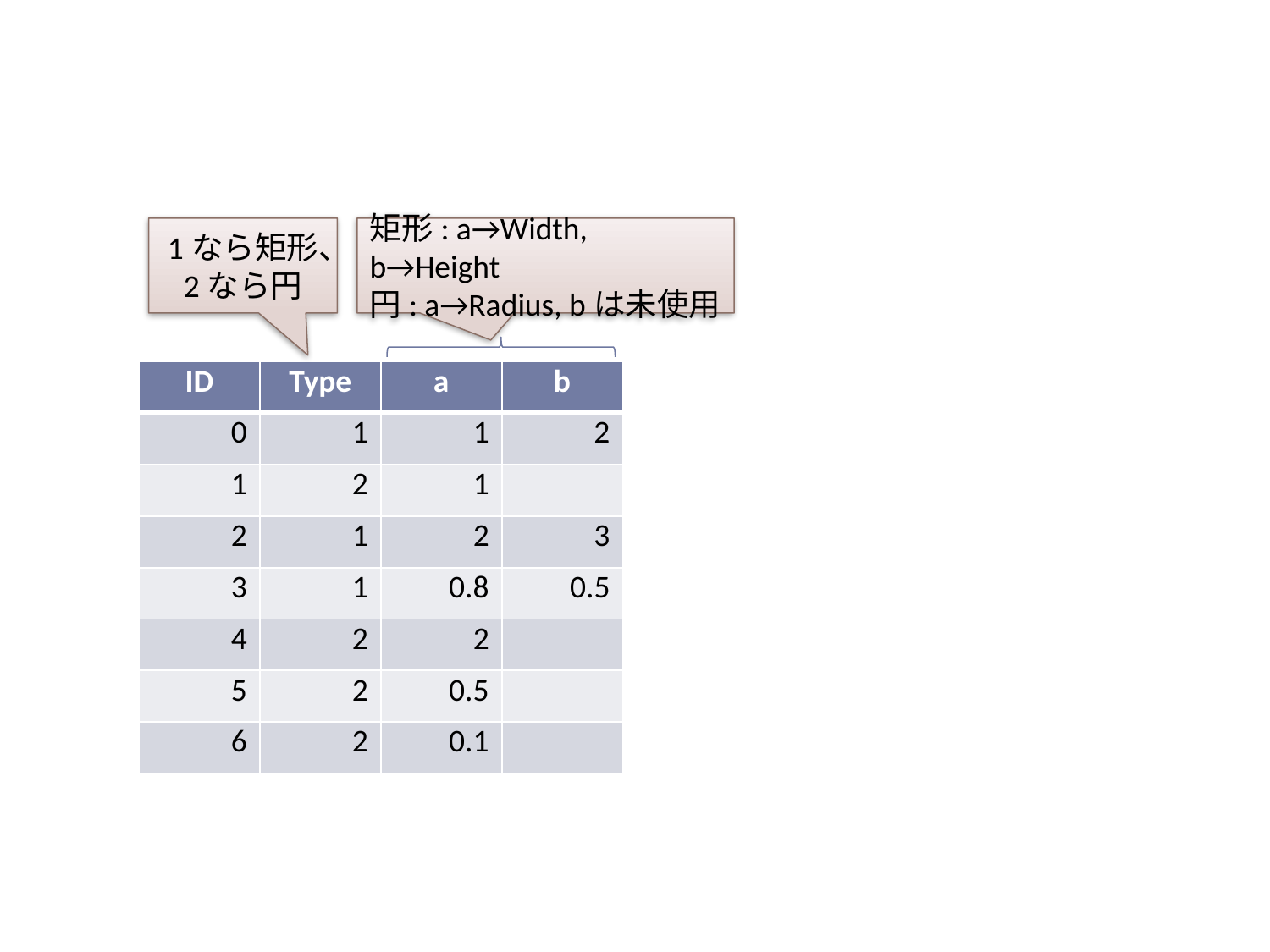

1なら矩形、
2なら円
矩形: a→Width, b→Height
円: a→Radius, bは未使用

| ID | Type | a | b |
| --- | --- | --- | --- |
| 0 | 1 | 1 | 2 |
| 1 | 2 | 1 |  |
| 2 | 1 | 2 | 3 |
| 3 | 1 | 0.8 | 0.5 |
| 4 | 2 | 2 |  |
| 5 | 2 | 0.5 |  |
| 6 | 2 | 0.1 |  |